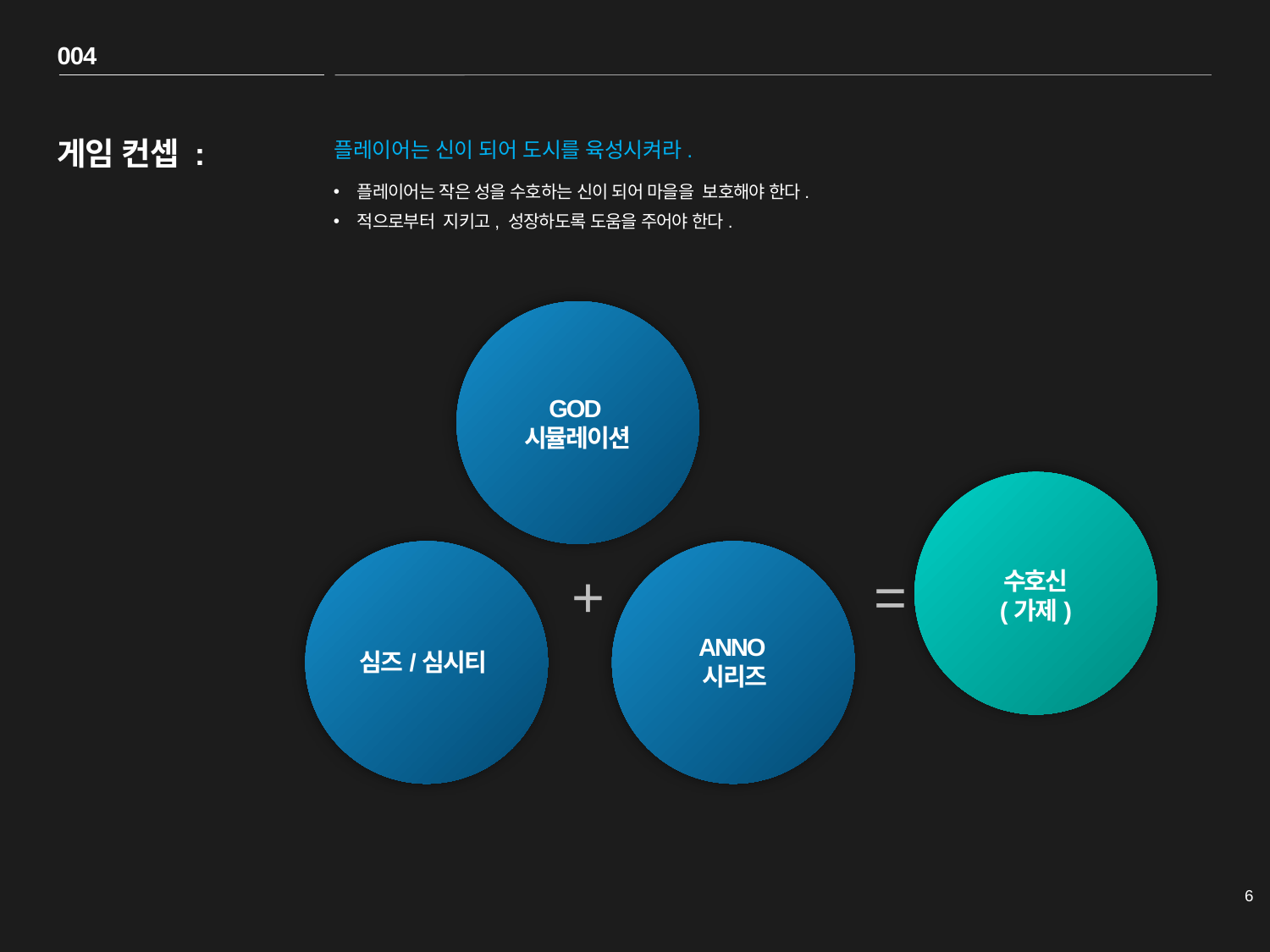

004
# 게임 컨셉 :
플레이어는 신이 되어 도시를 육성시켜라.
플레이어는 작은 성을 수호하는 신이 되어 마을을  보호해야 한다.
적으로부터  지키고, 성장하도록 도움을 주어야 한다.

GOD
시뮬레이션

+

=
수호신
(가제)
ANNO
시리즈
심즈/심시티
6